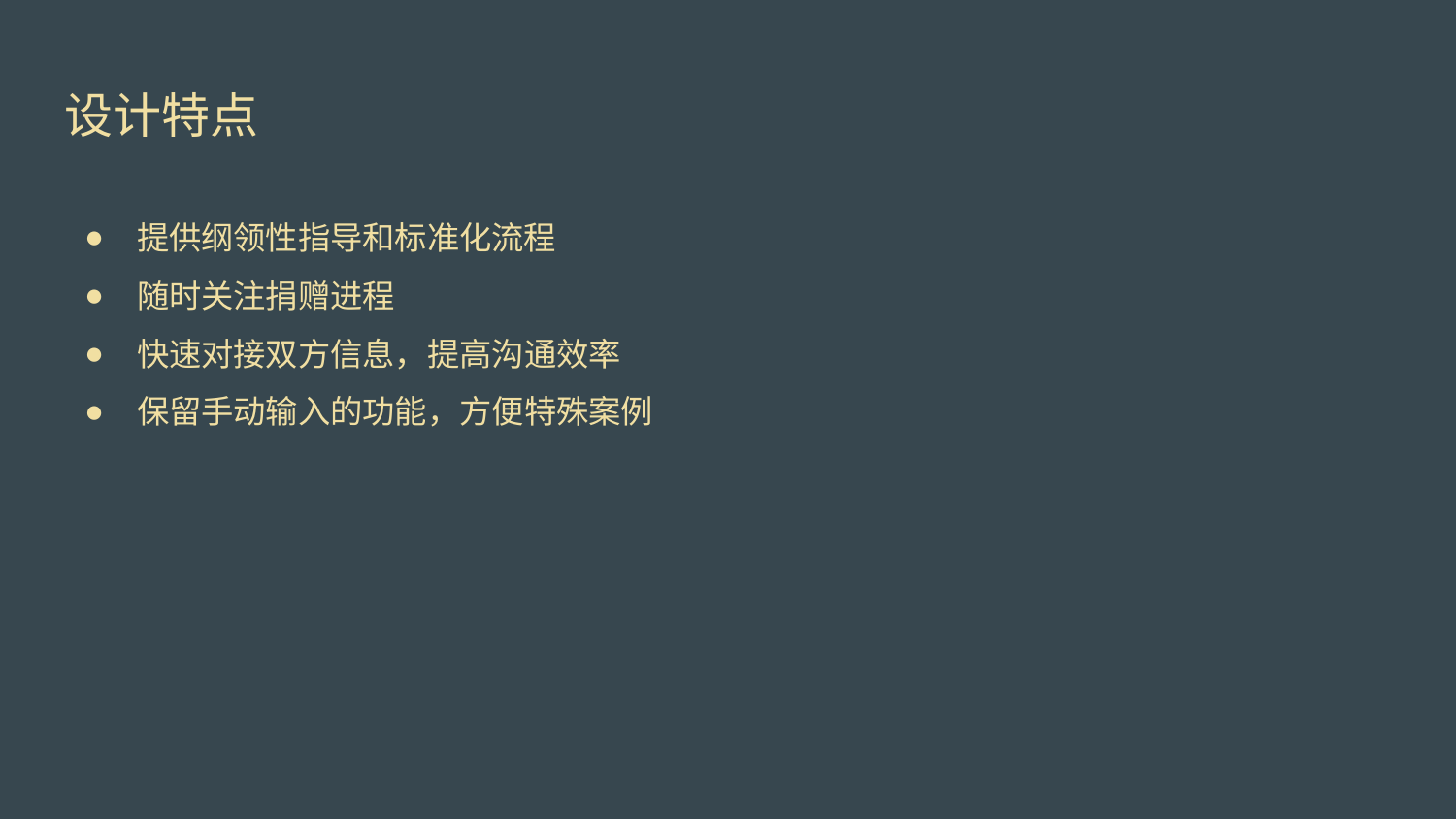

# 设计特点
提供纲领性指导和标准化流程
随时关注捐赠进程
快速对接双方信息，提高沟通效率
保留手动输入的功能，方便特殊案例